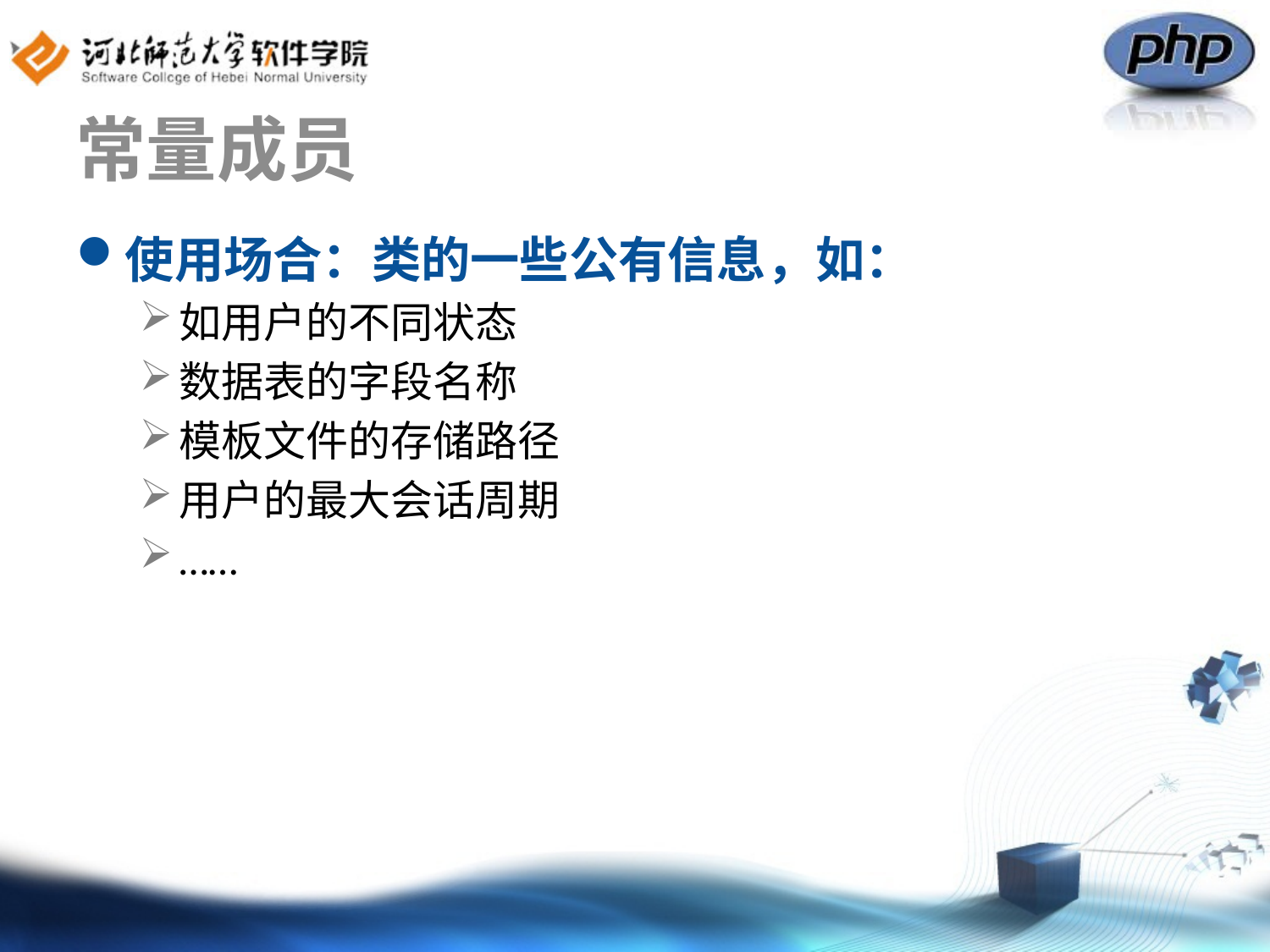

# 常量成员
使用场合：类的一些公有信息，如：
如用户的不同状态
数据表的字段名称
模板文件的存储路径
用户的最大会话周期
……